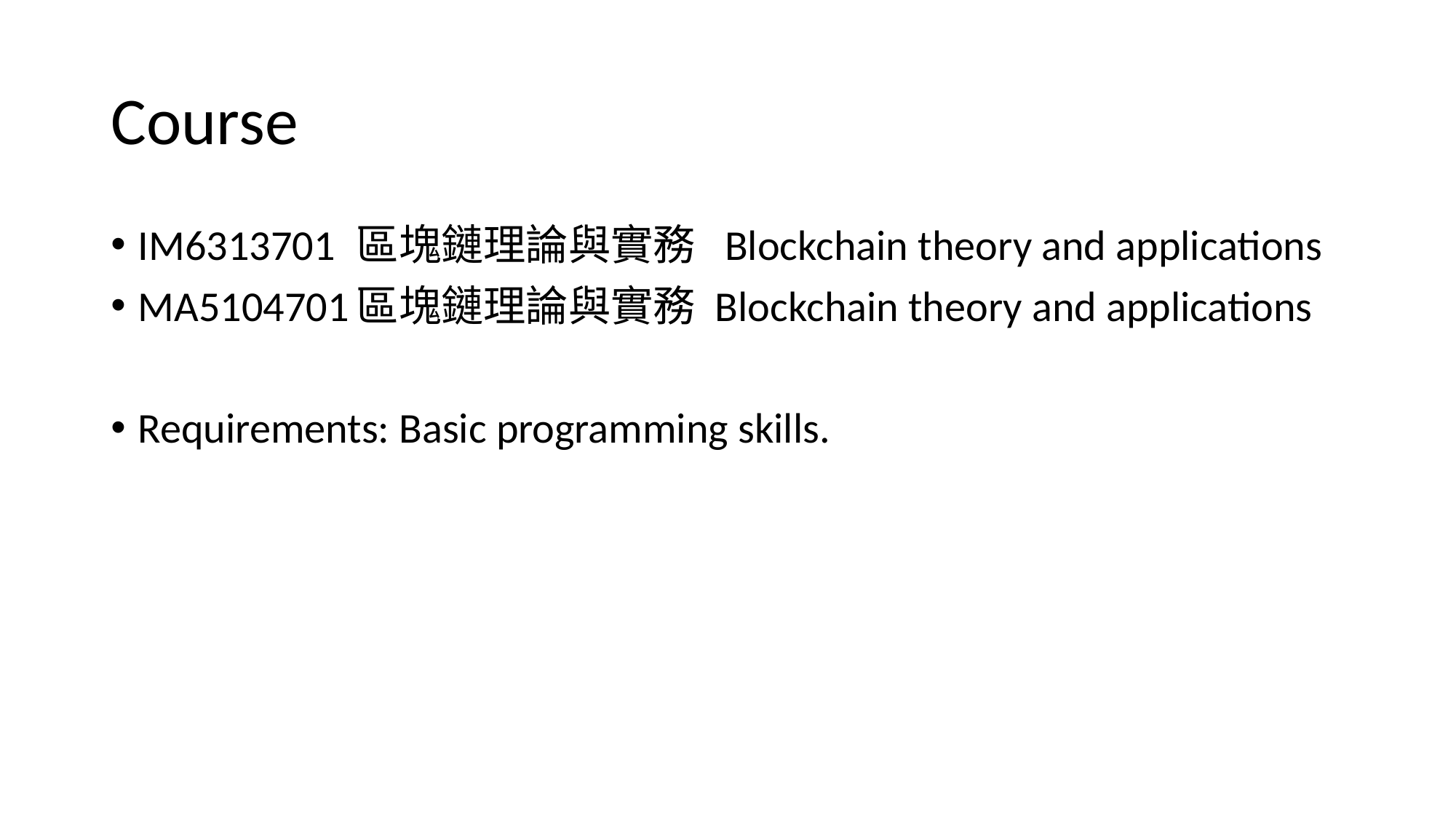

# Course
IM6313701	區塊鏈理論與實務  Blockchain theory and applications
MA5104701	區塊鏈理論與實務 Blockchain theory and applications

Requirements: Basic programming skills.